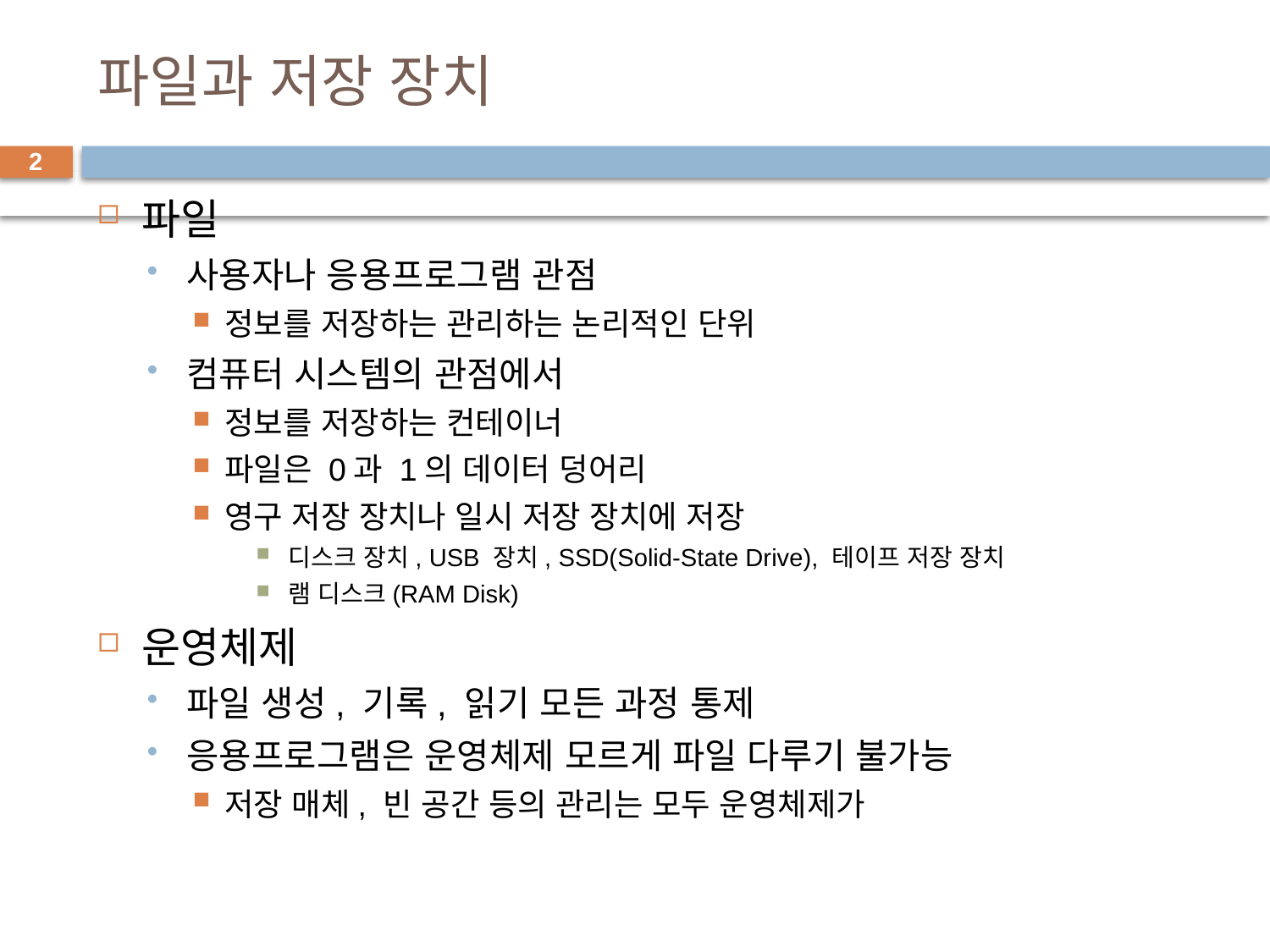

# 파일과 저장 장치
2
파일
사용자나 응용프로그램 관점
정보를 저장하는 관리하는 논리적인 단위
컴퓨터 시스템의 관점에서
정보를 저장하는 컨테이너
파일은 0과 1의 데이터 덩어리
영구 저장 장치나 일시 저장 장치에 저장
디스크 장치, USB 장치, SSD(Solid-State Drive), 테이프 저장 장치
램 디스크(RAM Disk)
운영체제
파일 생성, 기록, 읽기 모든 과정 통제
응용프로그램은 운영체제 모르게 파일 다루기 불가능
저장 매체, 빈 공간 등의 관리는 모두 운영체제가